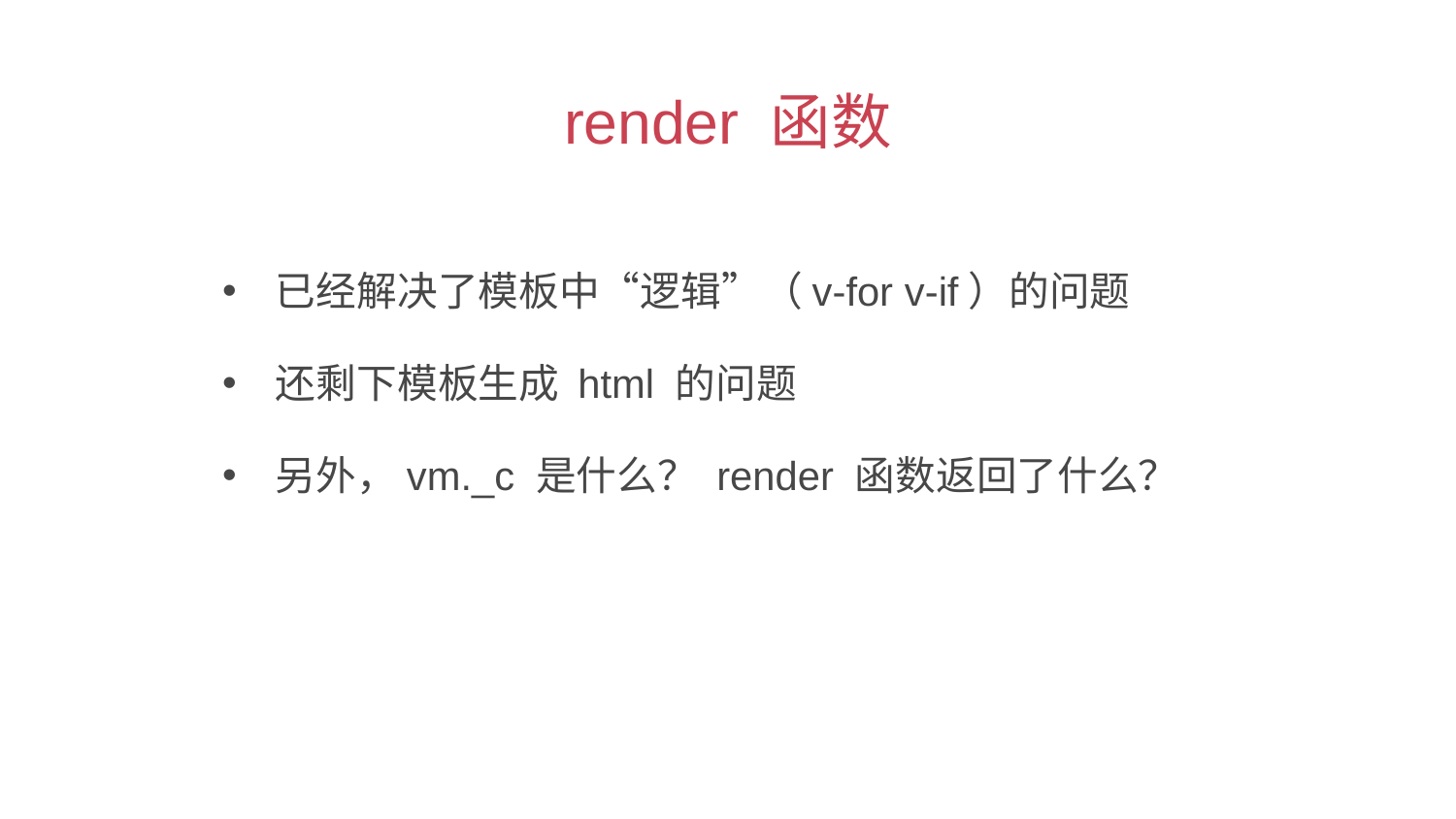

render 函数
 已经解决了模板中“逻辑”（v-for v-if）的问题
 还剩下模板生成 html 的问题
 另外，vm._c 是什么？ render 函数返回了什么？